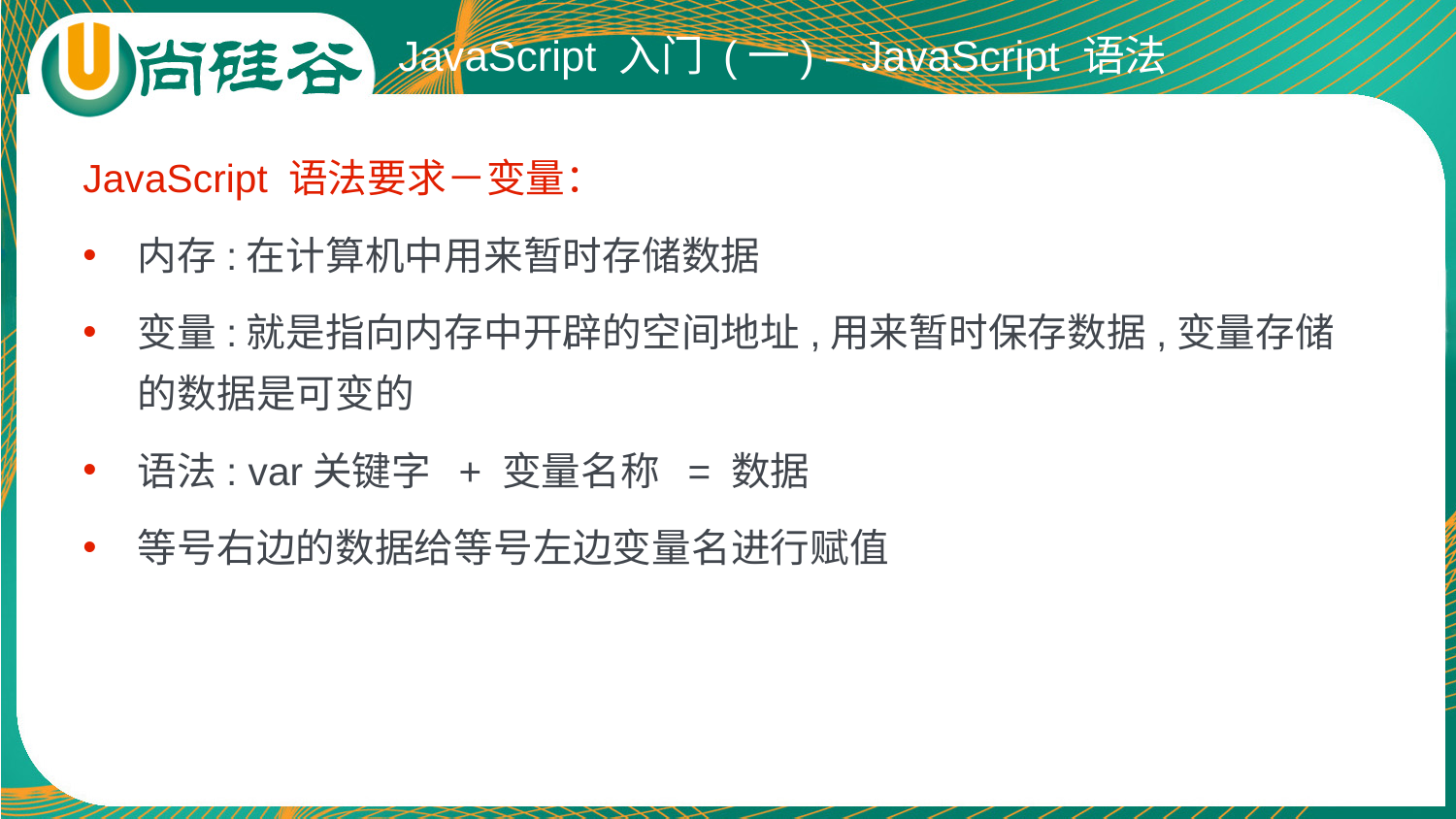

# JavaScript 入门 (一) – JavaScript 语法
JavaScript 语法要求－变量：
内存:在计算机中用来暂时存储数据
变量:就是指向内存中开辟的空间地址,用来暂时保存数据,变量存储的数据是可变的
语法: var关键字  + 变量名称  = 数据
等号右边的数据给等号左边变量名进行赋值